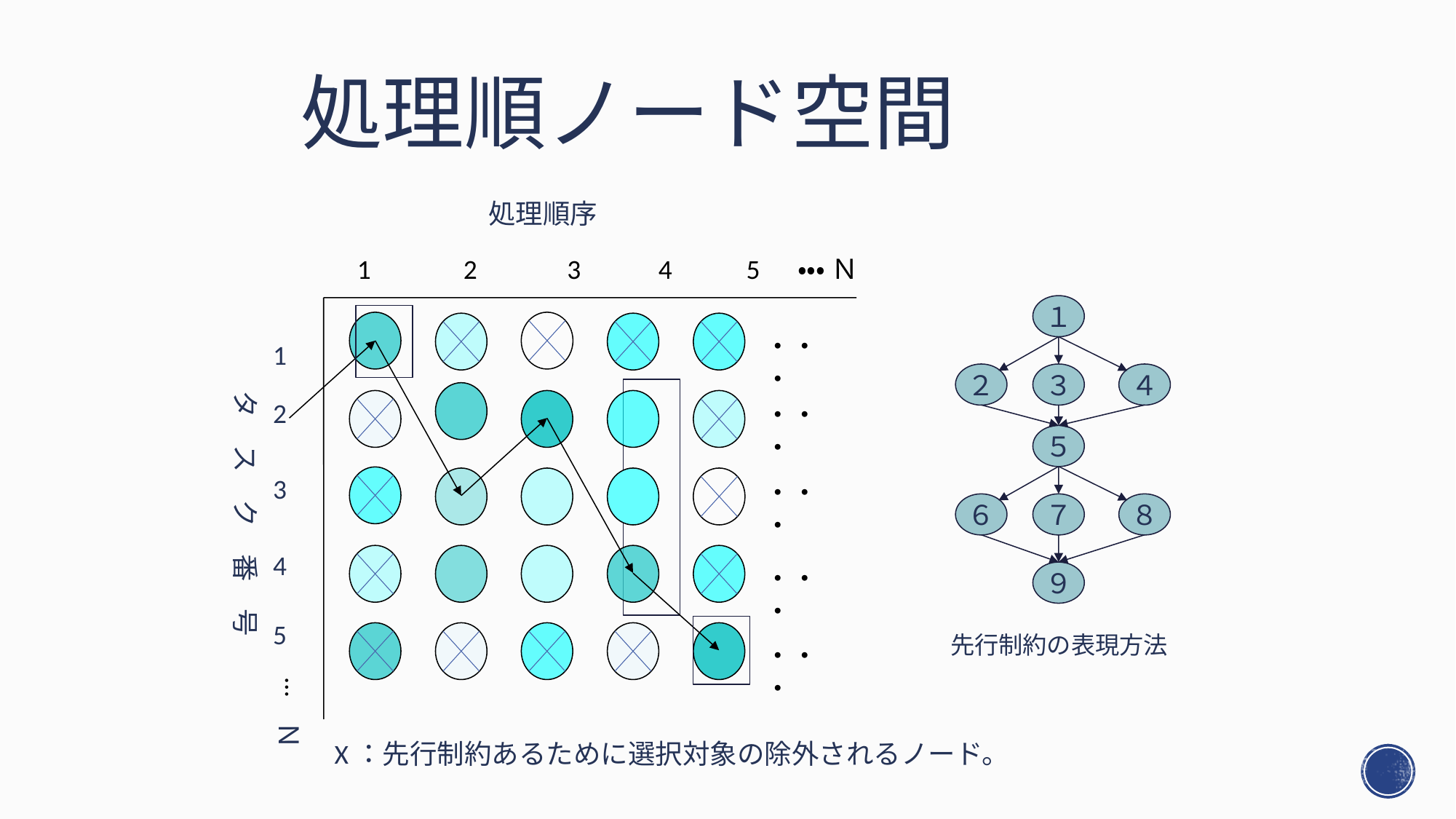

# 処理順ノード空間
処理順序

1　　    2　        3　      4            5     ・・・ Ｎ
タ　ス　ク　番　号
１

２
３
４

５

６
７
８

９

1

2

3

4

5

・・・

・・・

・・・

・・・

先行制約の表現方法
・・・
…
Ｎ
X：先行制約あるために選択対象の除外されるノード。